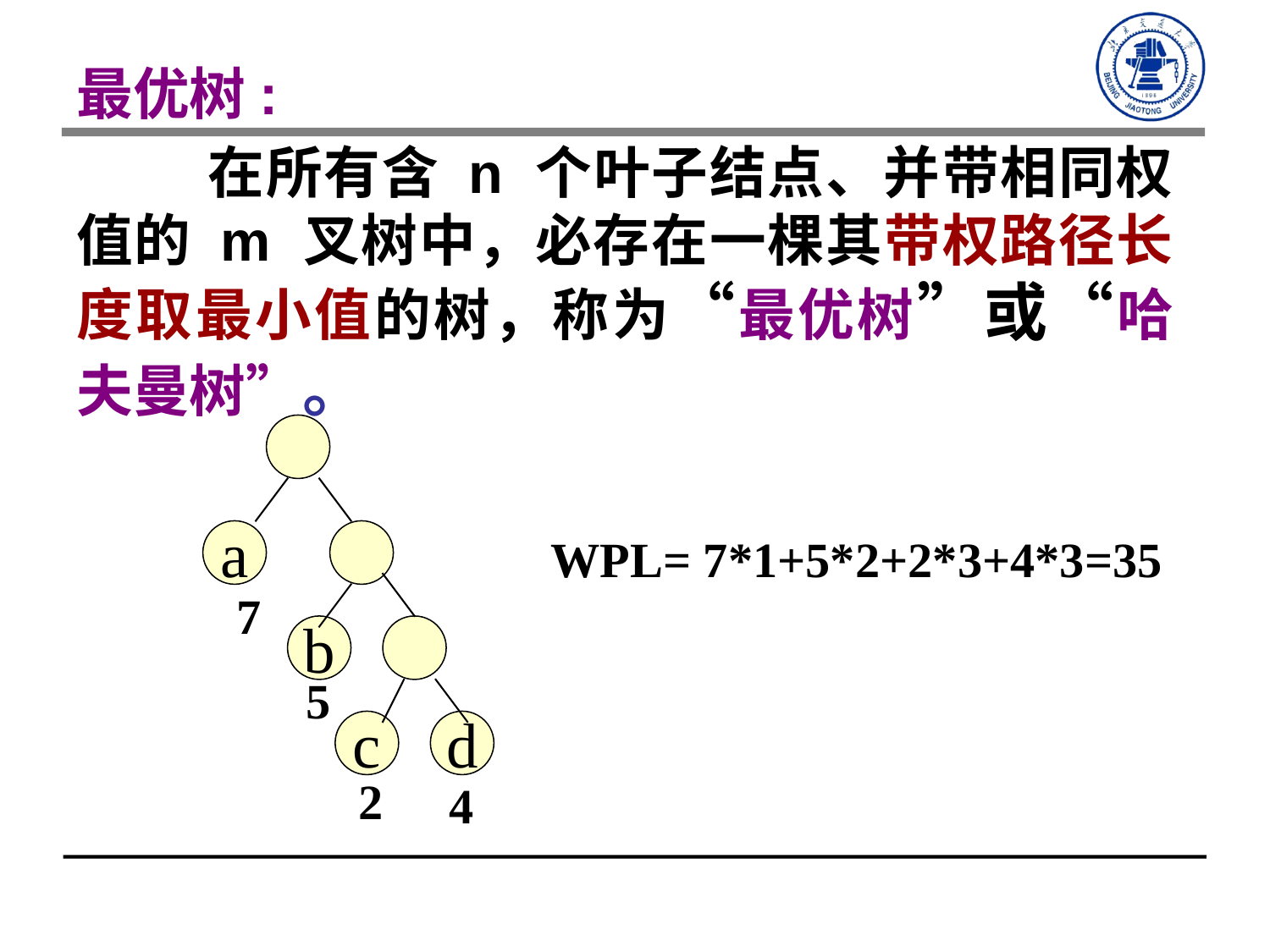

最优树:
        在所有含 n 个叶子结点、并带相同权值的 m 叉树中，必存在一棵其带权路径长度取最小值的树，称为“最优树”或“哈夫曼树”。

a

7

b

5

c
d
2
4
WPL= 7*1+5*2+2*3+4*3=35